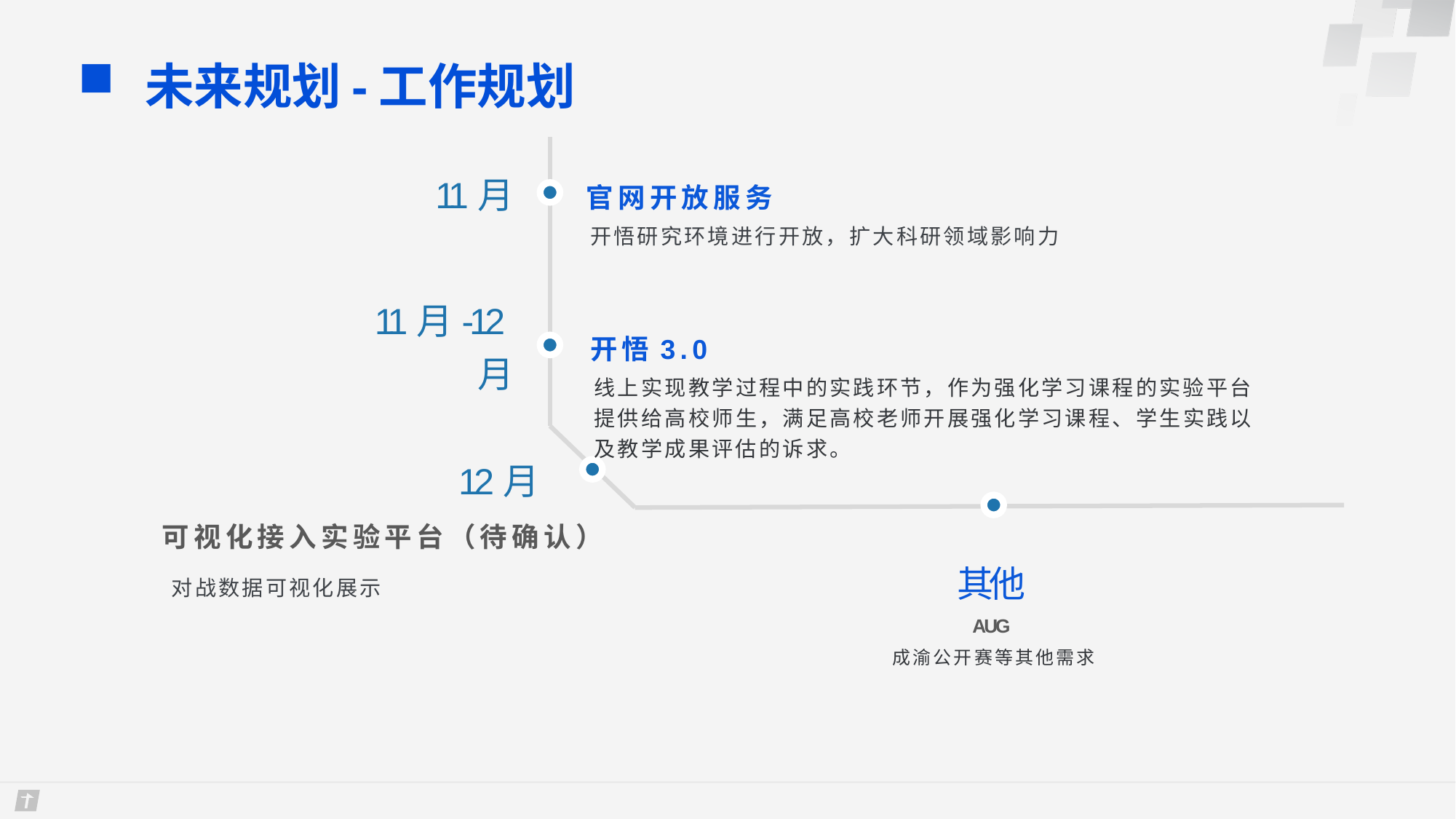

未来规划-工作规划
11月
官网开放服务

开悟研究环境进行开放，扩大科研领域影响力
11月-12月
开悟3.0

线上实现教学过程中的实践环节，作为强化学习课程的实验平台提供给高校师生，满足高校老师开展强化学习课程、学生实践以及教学成果评估的诉求。

12月

可视化接入实验平台（待确认）
其他
对战数据可视化展示
AUG
成渝公开赛等其他需求
11